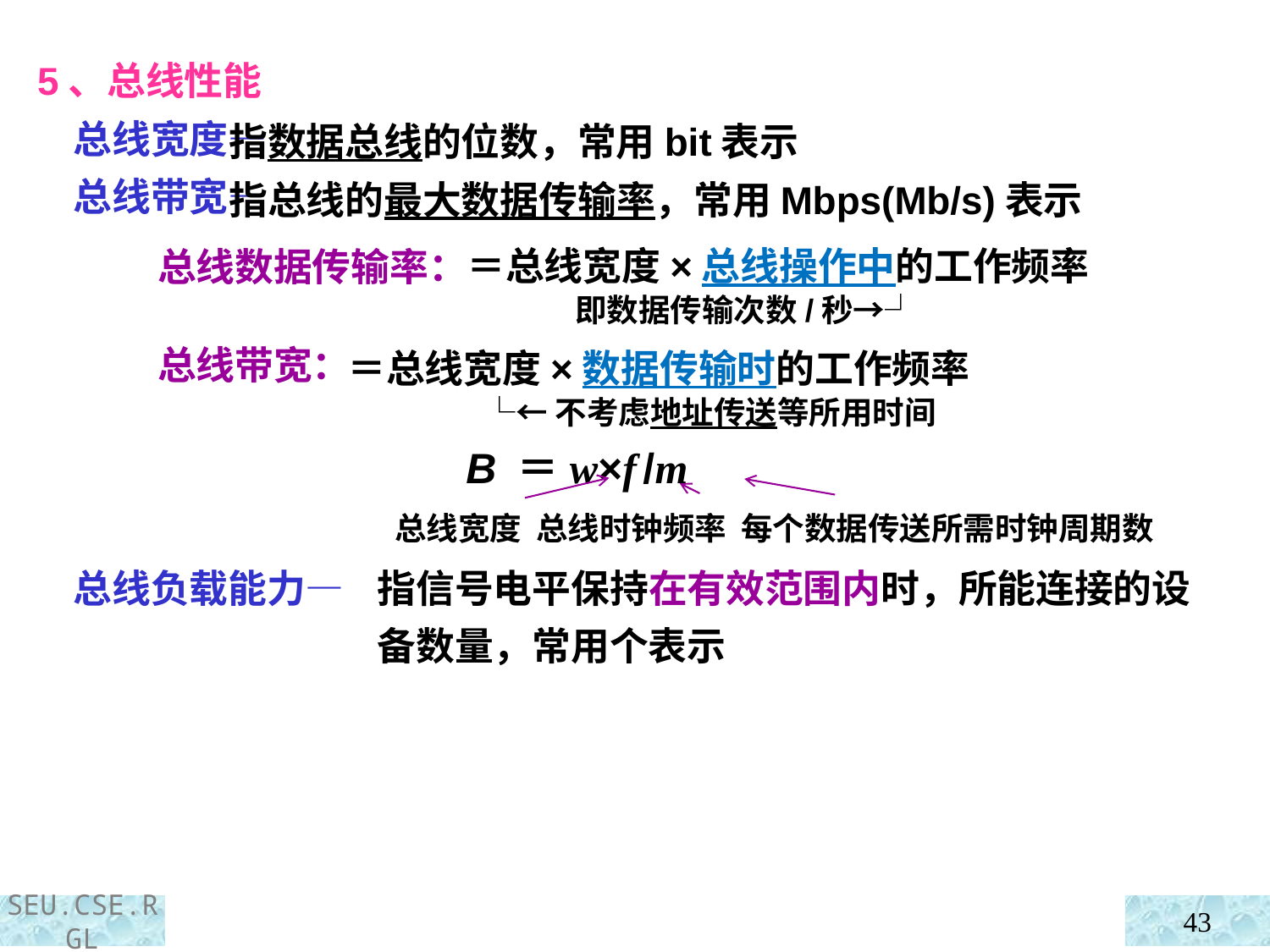

5、总线性能
   总线宽度—
   总线带宽—

   总线负载能力—
       指数据总线的位数，常用bit表示
       指总线的最大数据传输率，常用Mbps(Mb/s)表示
总线数据传输率：

总线带宽：

＝总线宽度×总线操作中的工作频率
              即数据传输次数/秒→┘
＝总线宽度×数据传输时的工作频率
                   └←不考虑地址传送等所用时间
      B ＝w×f /m
总线宽度  总线时钟频率  每个数据传送所需时钟周期数
指信号电平保持在有效范围内时，所能连接的设备数量，常用个表示
43